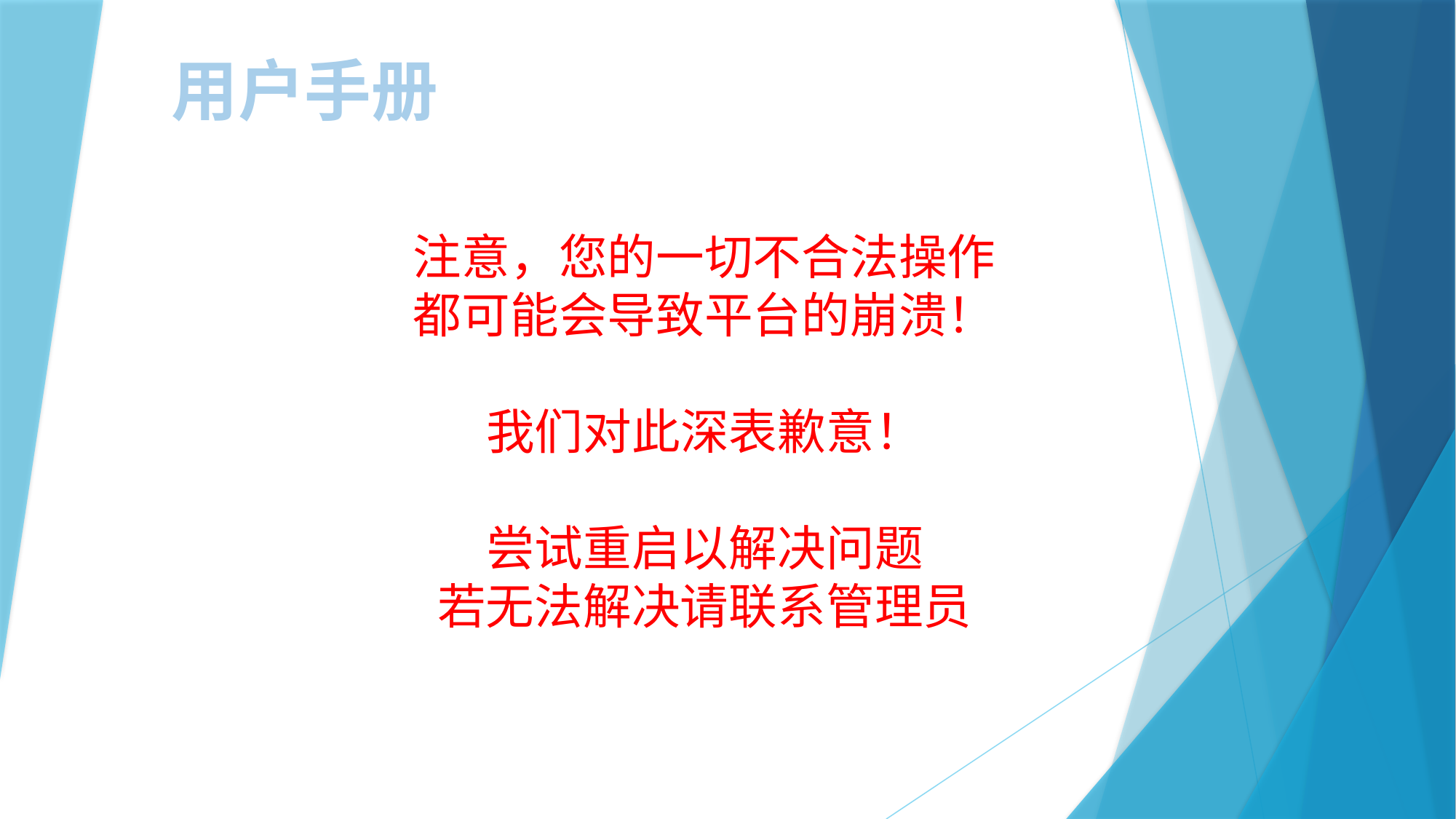

用户手册
注意，您的一切不合法操作
都可能会导致平台的崩溃！

我们对此深表歉意！

尝试重启以解决问题
若无法解决请联系管理员